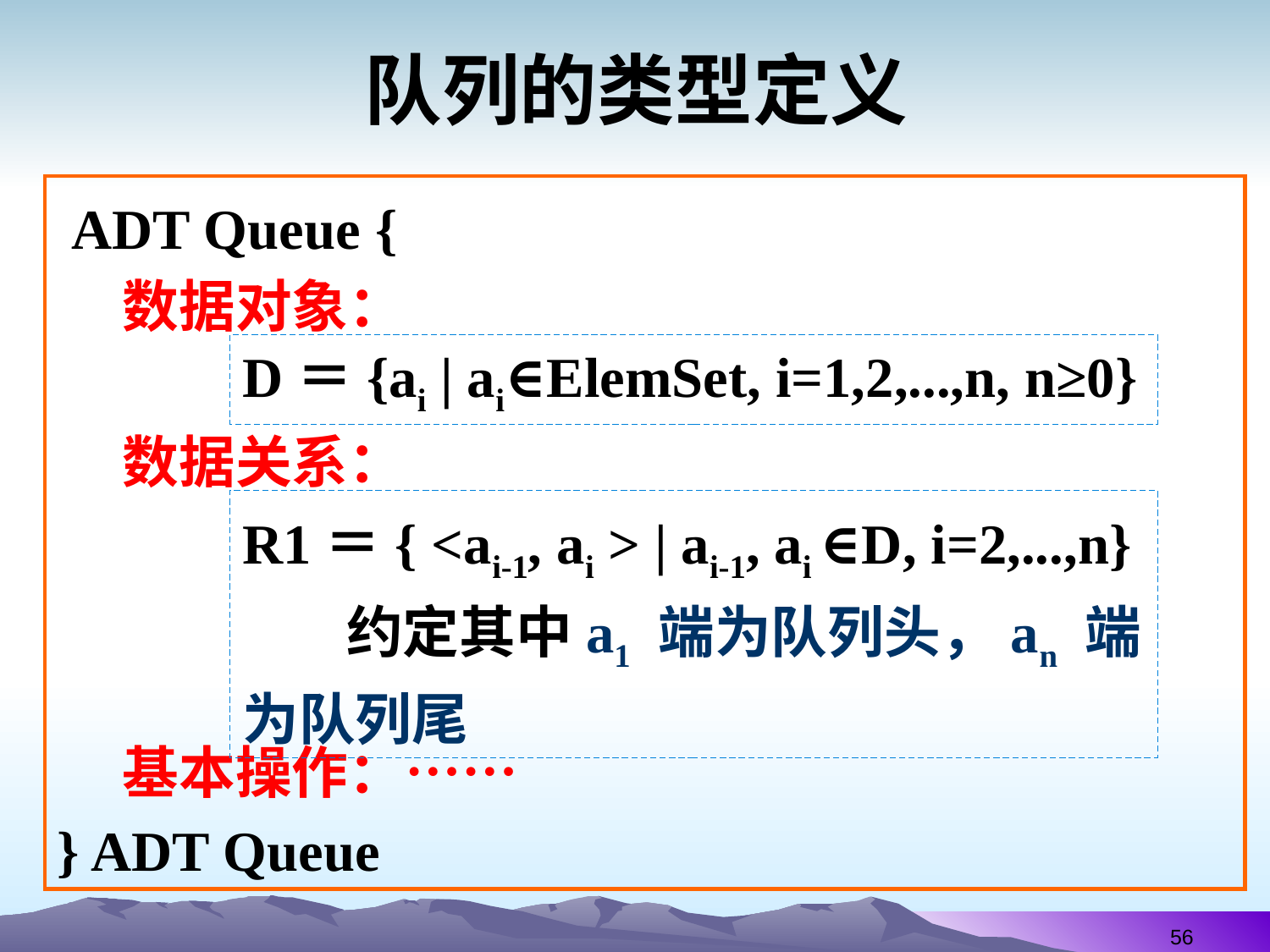

# 队列的类型定义
 ADT Queue {
    数据对象：

    数据关系：

    基本操作：……
} ADT Queue
D＝{ai | ai∈ElemSet, i=1,2,...,n, n≥0}
R1＝{ <ai-1, ai > | ai-1, ai ∈D, i=2,...,n}
       约定其中a1 端为队列头，an 端为队列尾
56